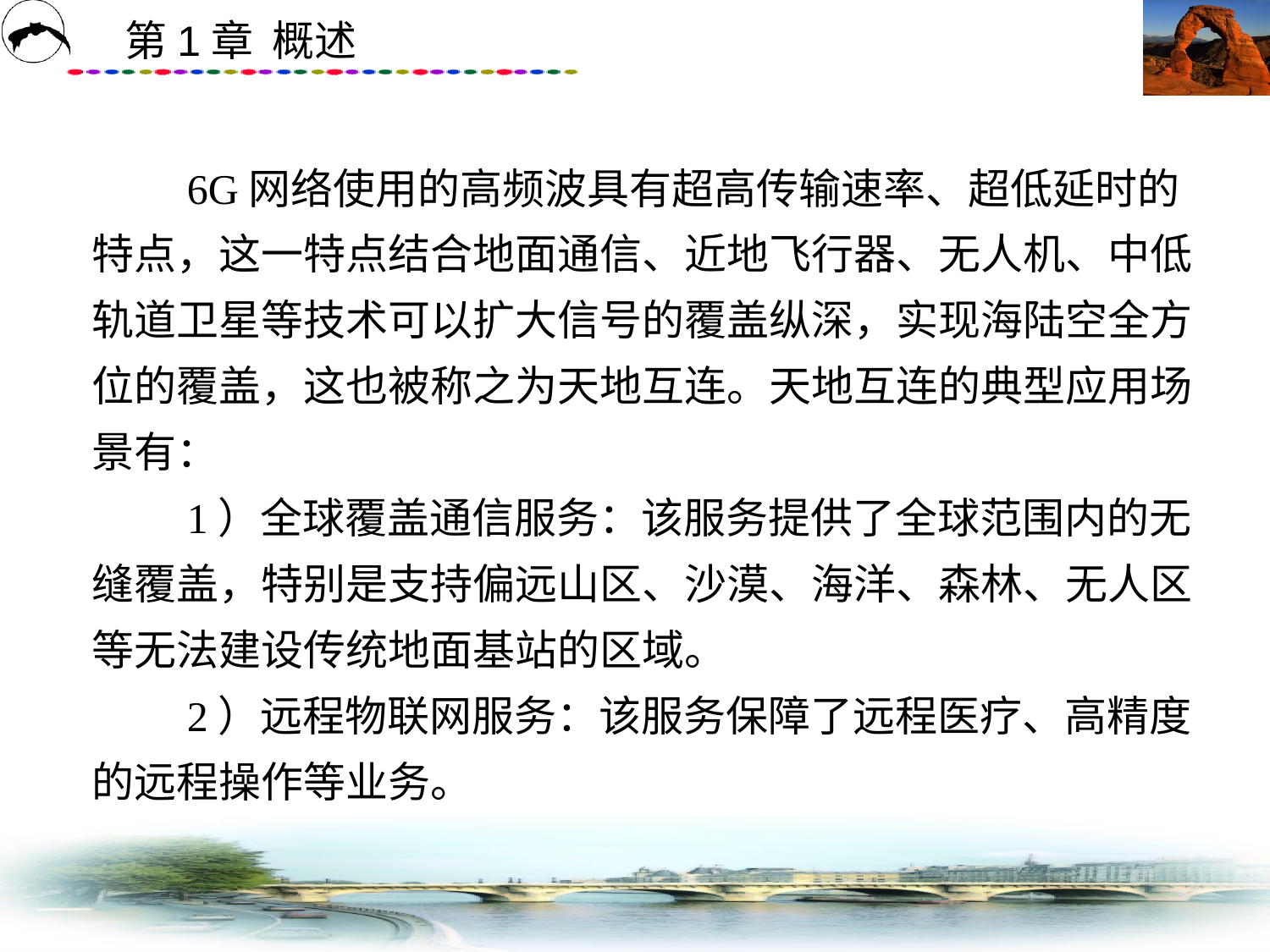

# 6G网络使用的高频波具有超高传输速率、超低延时的特点，这一特点结合地面通信、近地飞行器、无人机、中低轨道卫星等技术可以扩大信号的覆盖纵深，实现海陆空全方位的覆盖，这也被称之为天地互连。天地互连的典型应用场景有： 　　1）全球覆盖通信服务：该服务提供了全球范围内的无缝覆盖，特别是支持偏远山区、沙漠、海洋、森林、无人区等无法建设传统地面基站的区域。 　　2）远程物联网服务：该服务保障了远程医疗、高精度的远程操作等业务。